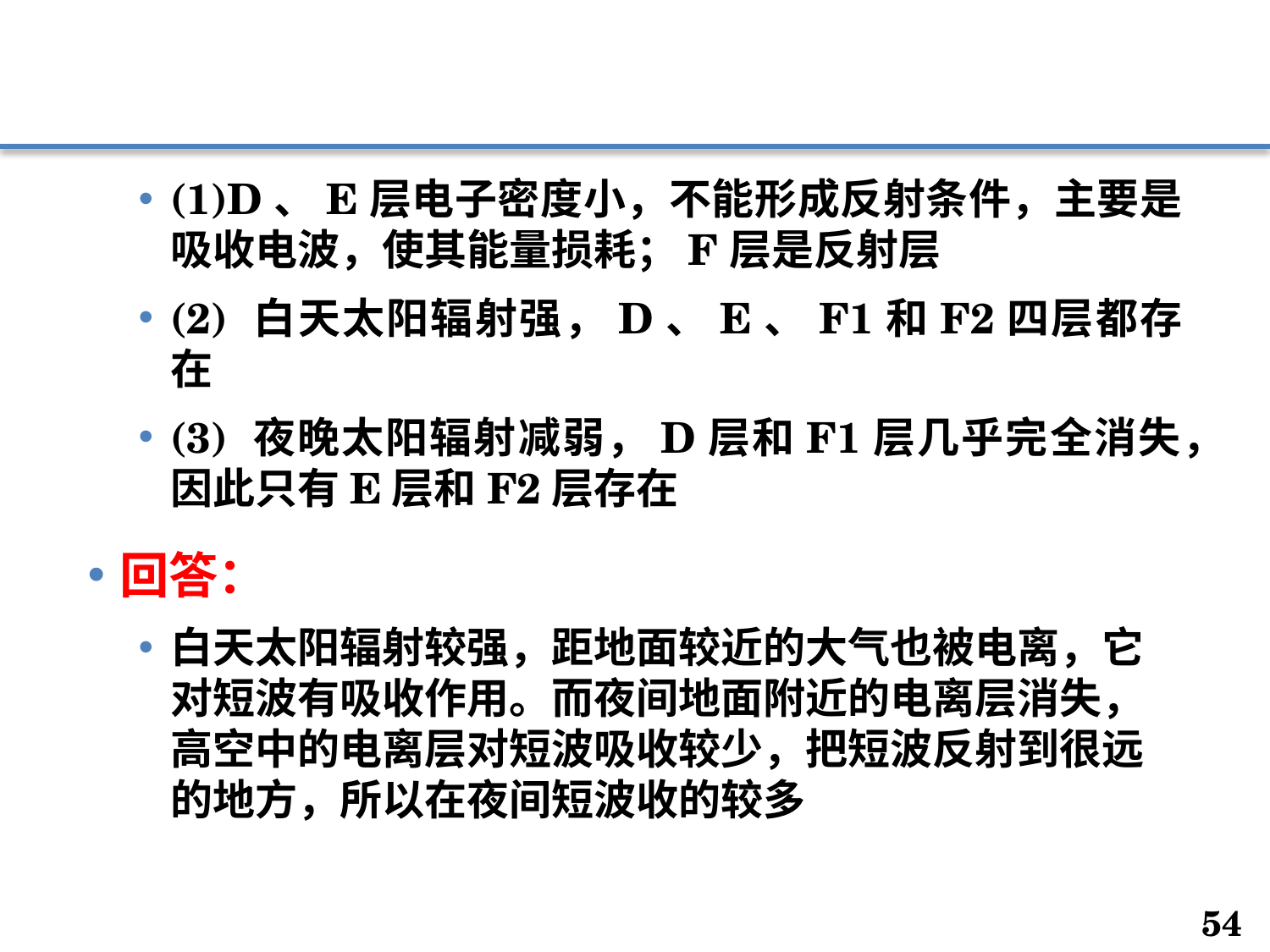

#
(1)D、E层电子密度小，不能形成反射条件，主要是吸收电波，使其能量损耗；F层是反射层
(2) 白天太阳辐射强，D、E、F1和F2四层都存在
(3) 夜晚太阳辐射减弱，D层和F1层几乎完全消失，因此只有E层和F2层存在
回答：
白天太阳辐射较强，距地面较近的大气也被电离，它对短波有吸收作用。而夜间地面附近的电离层消失，高空中的电离层对短波吸收较少，把短波反射到很远的地方，所以在夜间短波收的较多

54